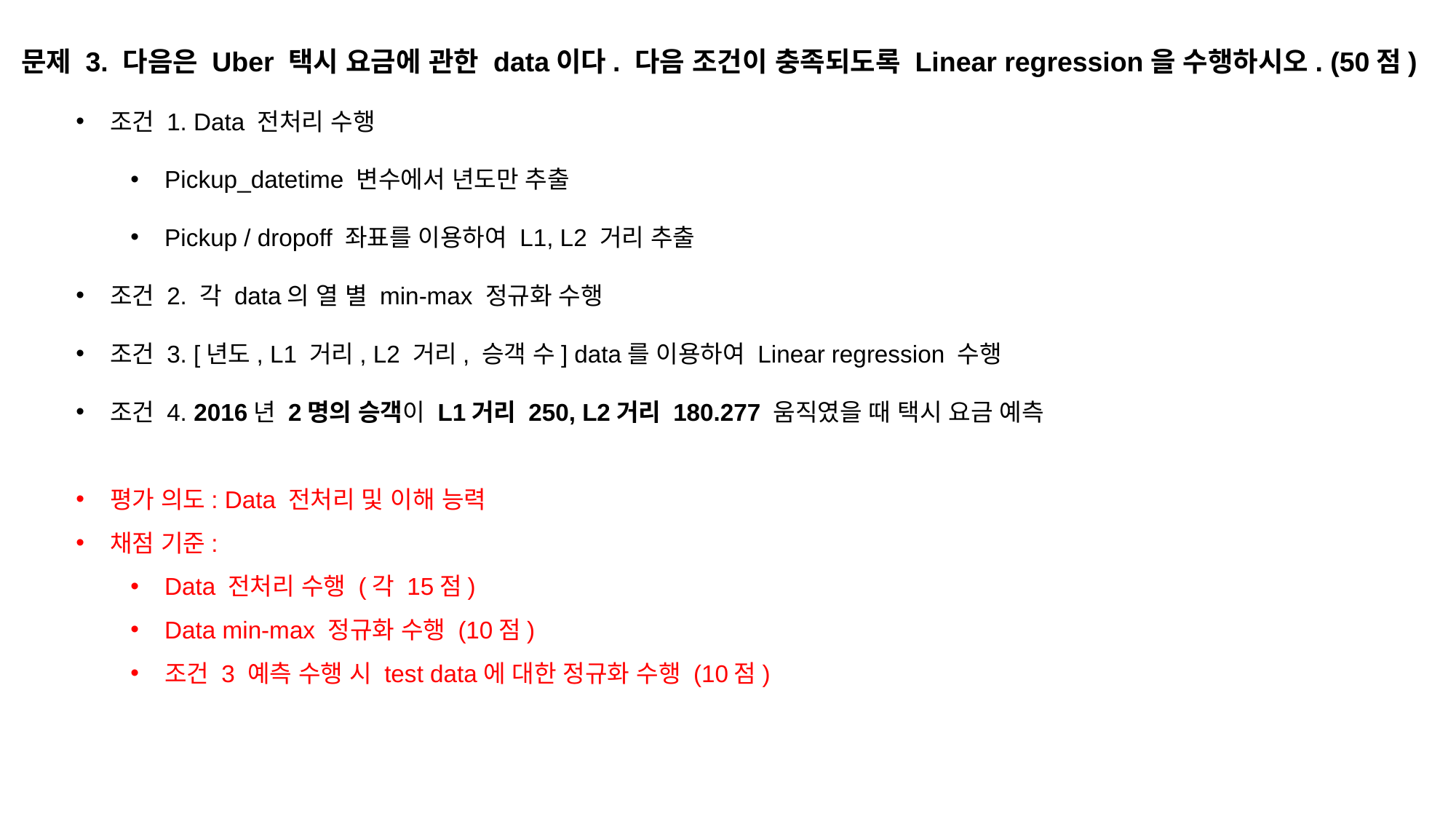

문제 3. 다음은 Uber 택시 요금에 관한 data이다. 다음 조건이 충족되도록 Linear regression을 수행하시오. (50점)
조건 1. Data 전처리 수행
Pickup_datetime 변수에서 년도만 추출
Pickup / dropoff 좌표를 이용하여 L1, L2 거리 추출
조건 2. 각 data의 열 별 min-max 정규화 수행
조건 3. [년도, L1 거리, L2 거리, 승객 수] data를 이용하여 Linear regression 수행
조건 4. 2016년 2명의 승객이 L1거리 250, L2거리 180.277 움직였을 때 택시 요금 예측

평가 의도: Data 전처리 및 이해 능력
채점 기준:
Data 전처리 수행 (각 15점)
Data min-max 정규화 수행 (10점)
조건 3 예측 수행 시 test data에 대한 정규화 수행 (10점)